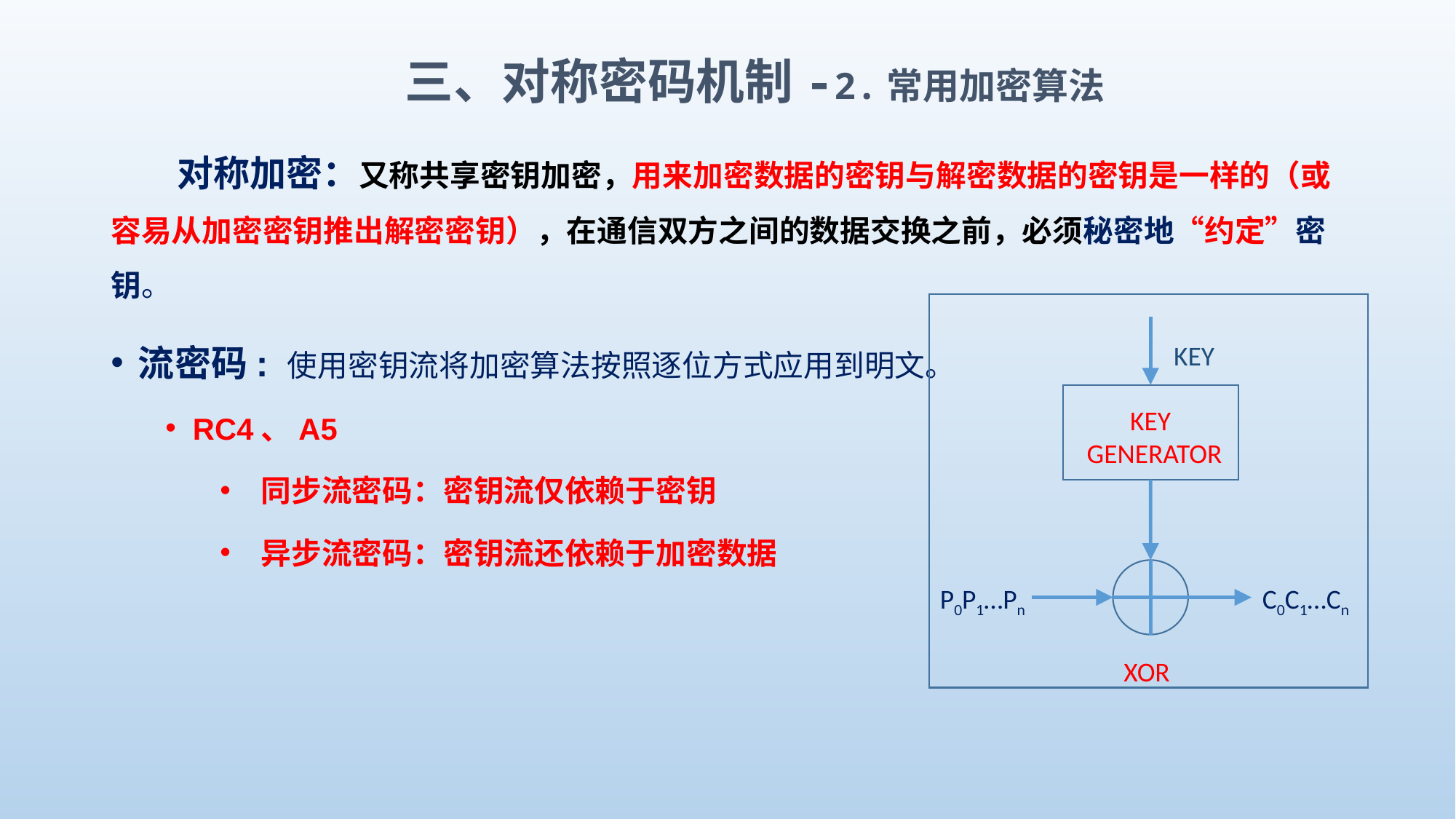

# 三、对称密码机制-2.常用加密算法
       对称加密：又称共享密钥加密，用来加密数据的密钥与解密数据的密钥是一样的（或容易从加密密钥推出解密密钥），在通信双方之间的数据交换之前，必须秘密地“约定”密钥。
流密码: 使用密钥流将加密算法按照逐位方式应用到明文。
RC4、A5
同步流密码：密钥流仅依赖于密钥
异步流密码：密钥流还依赖于加密数据

KEY

       KEY
GENERATOR

P0P1…Pn

C0C1…Cn

XOR